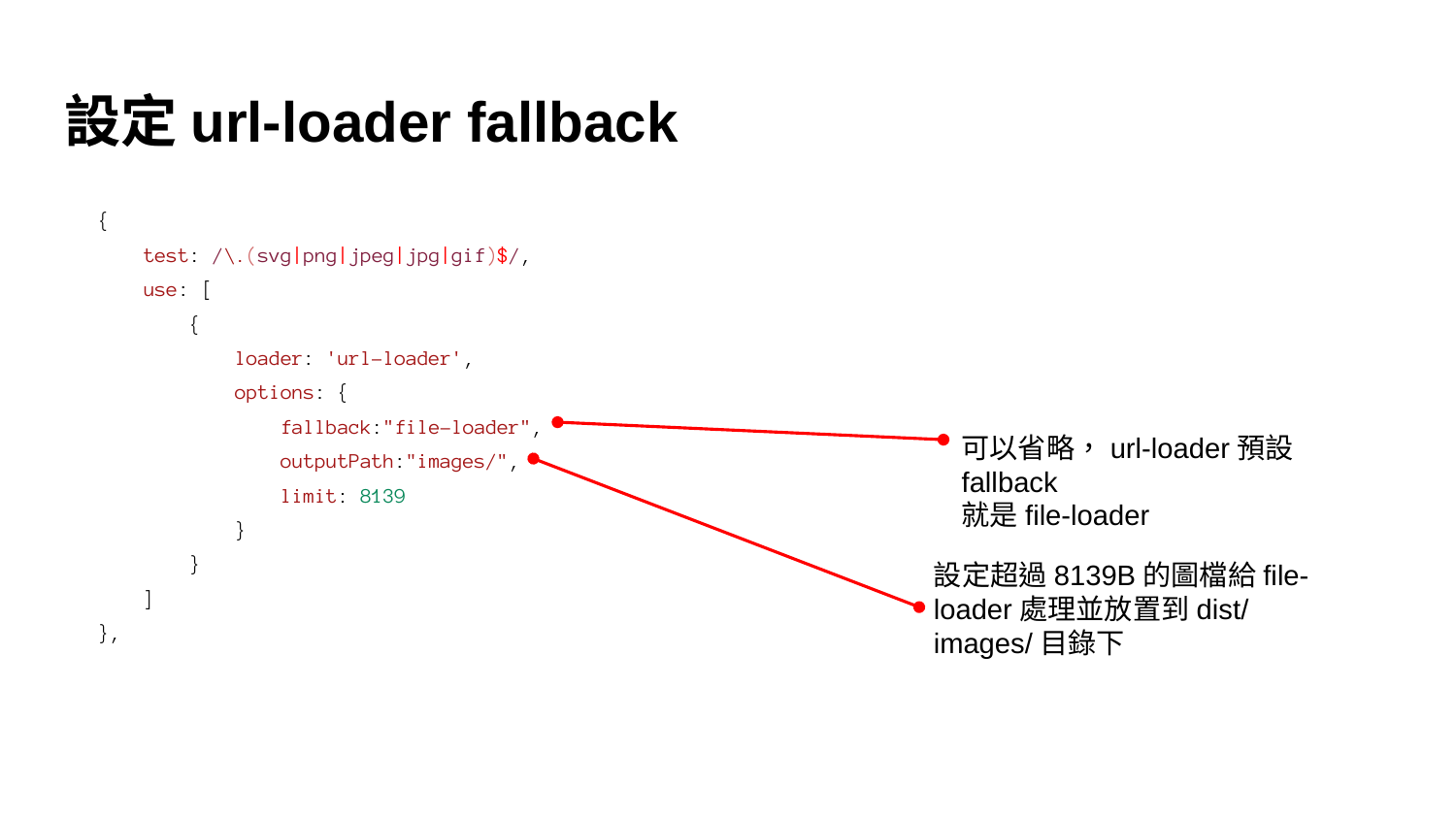

# 設定url-loader fallback
   {
       test: /\.(svg|png|jpeg|jpg|gif)$/,
       use: [
           {
               loader: 'url-loader',
               options: {
                   fallback:"file-loader",
                   outputPath:"images/",
                   limit: 8139
               }
           }
       ]
   },

可以省略，url-loader預設fallback
就是file-loader
設定超過8139B的圖檔給file-loader處理並放置到dist/images/目錄下